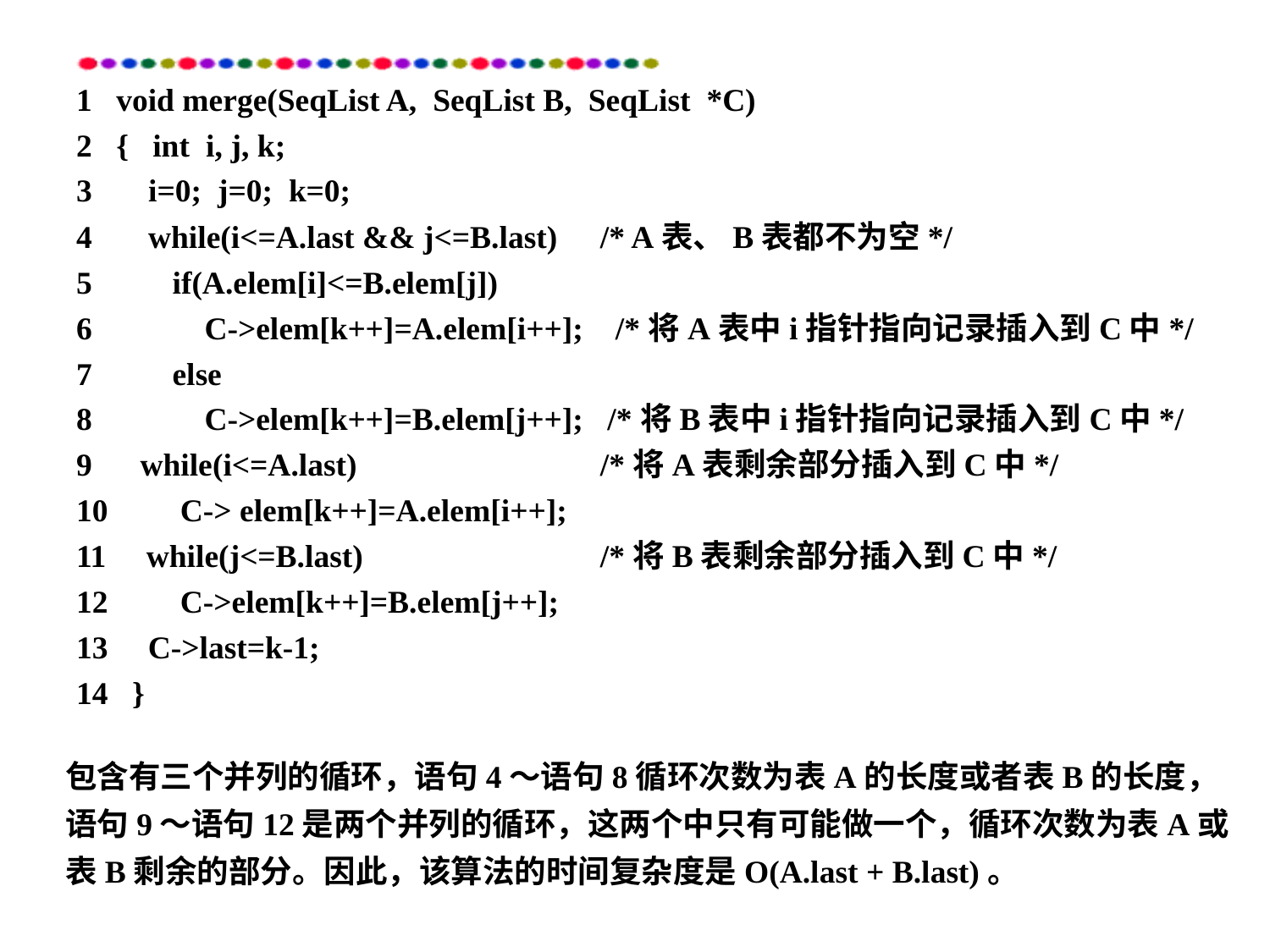

# 1   void merge(SeqList A,  SeqList B,  SeqList  *C) 2   {   int  i, j, k; 3       i=0;  j=0;  k=0; 4       while(i<=A.last && j<=B.last)   	  /* A表、B表都不为空*/ 5          if(A.elem[i]<=B.elem[j]) 6              C->elem[k++]=A.elem[i++];    /*将A表中i指针指向记录插入到C中*/ 7          else 8              C->elem[k++]=B.elem[j++];   /*将B表中i指针指向记录插入到C中*/ 9      while(i<=A.last)                	  /*将A表剩余部分插入到C中*/ 10         C-> elem[k++]=A.elem[i++]; 11     while(j<=B.last)   		  /*将B表剩余部分插入到C中*/ 12         C->elem[k++]=B.elem[j++]; 13     C->last=k-1; 14   }
包含有三个并列的循环，语句4～语句8循环次数为表A的长度或者表B的长度，语句9～语句12是两个并列的循环，这两个中只有可能做一个，循环次数为表A或表B剩余的部分。因此，该算法的时间复杂度是O(A.last + B.last)。